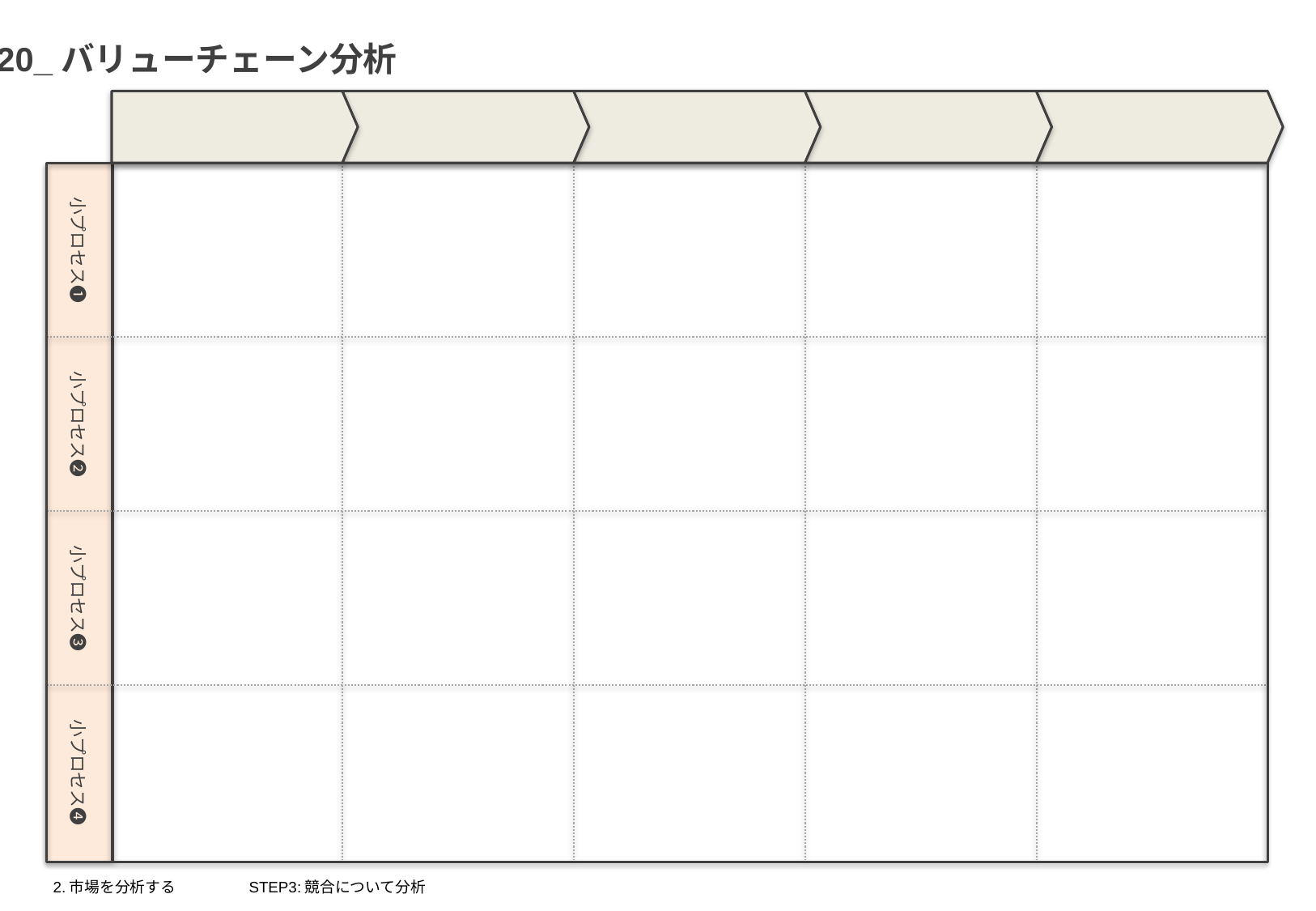

20_バリューチェーン分析

小プロセス❶
小プロセス❷
小プロセス❸
小プロセス❹
2.市場を分析する
STEP3:競合について分析